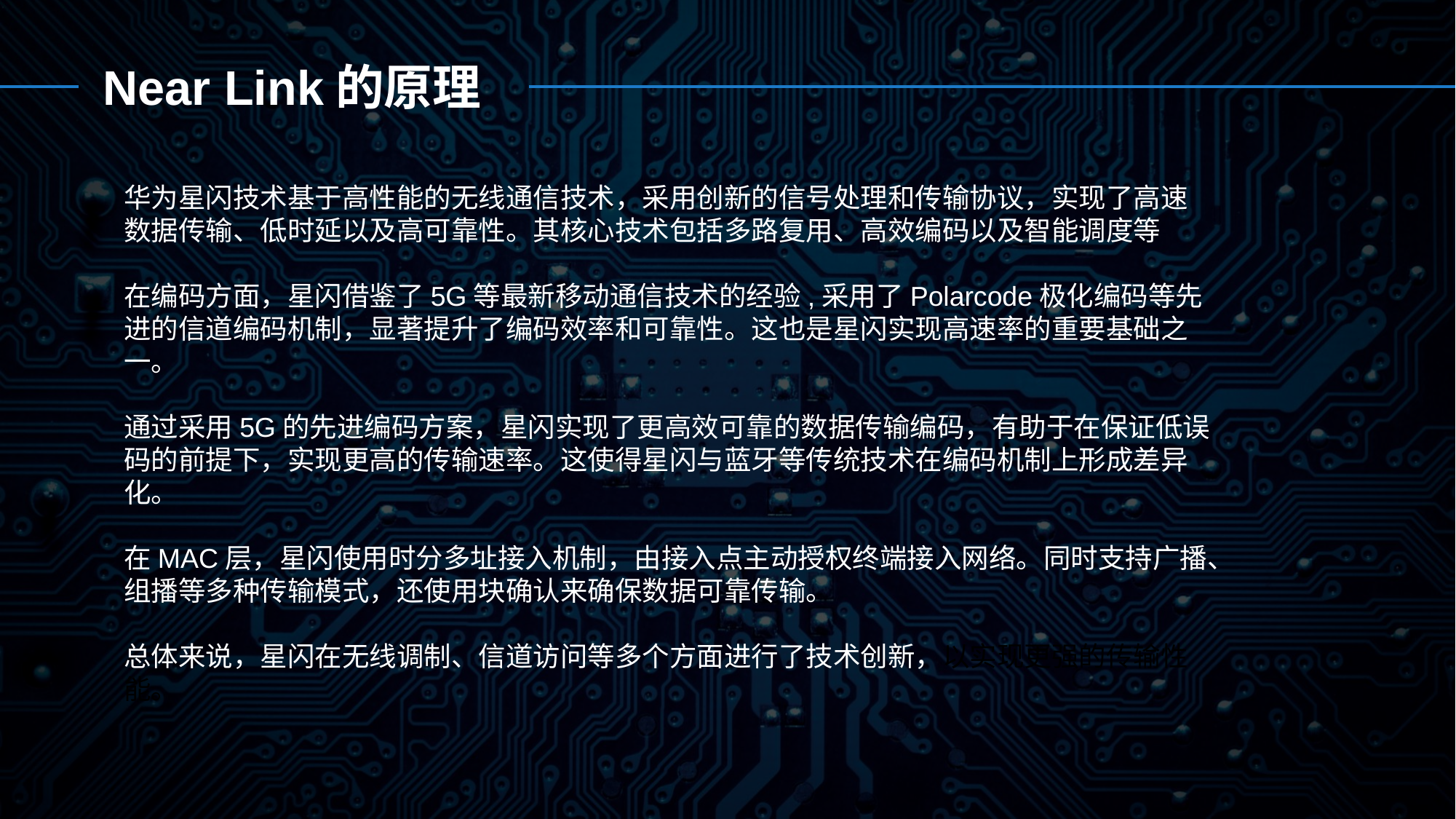

Near Link的原理
华为星闪技术基于高性能的无线通信技术，采用创新的信号处理和传输协议，实现了高速数据传输、低时延以及高可靠性。其核心技术包括多路复用、高效编码以及智能调度等

在编码方面，星闪借鉴了5G等最新移动通信技术的经验,采用了Polarcode极化编码等先进的信道编码机制，显著提升了编码效率和可靠性。这也是星闪实现高速率的重要基础之一。

通过采用5G的先进编码方案，星闪实现了更高效可靠的数据传输编码，有助于在保证低误码的前提下，实现更高的传输速率。这使得星闪与蓝牙等传统技术在编码机制上形成差异化。

在MAC层，星闪使用时分多址接入机制，由接入点主动授权终端接入网络。同时支持广播、组播等多种传输模式，还使用块确认来确保数据可靠传输。

总体来说，星闪在无线调制、信道访问等多个方面进行了技术创新，以实现更强的传输性能。